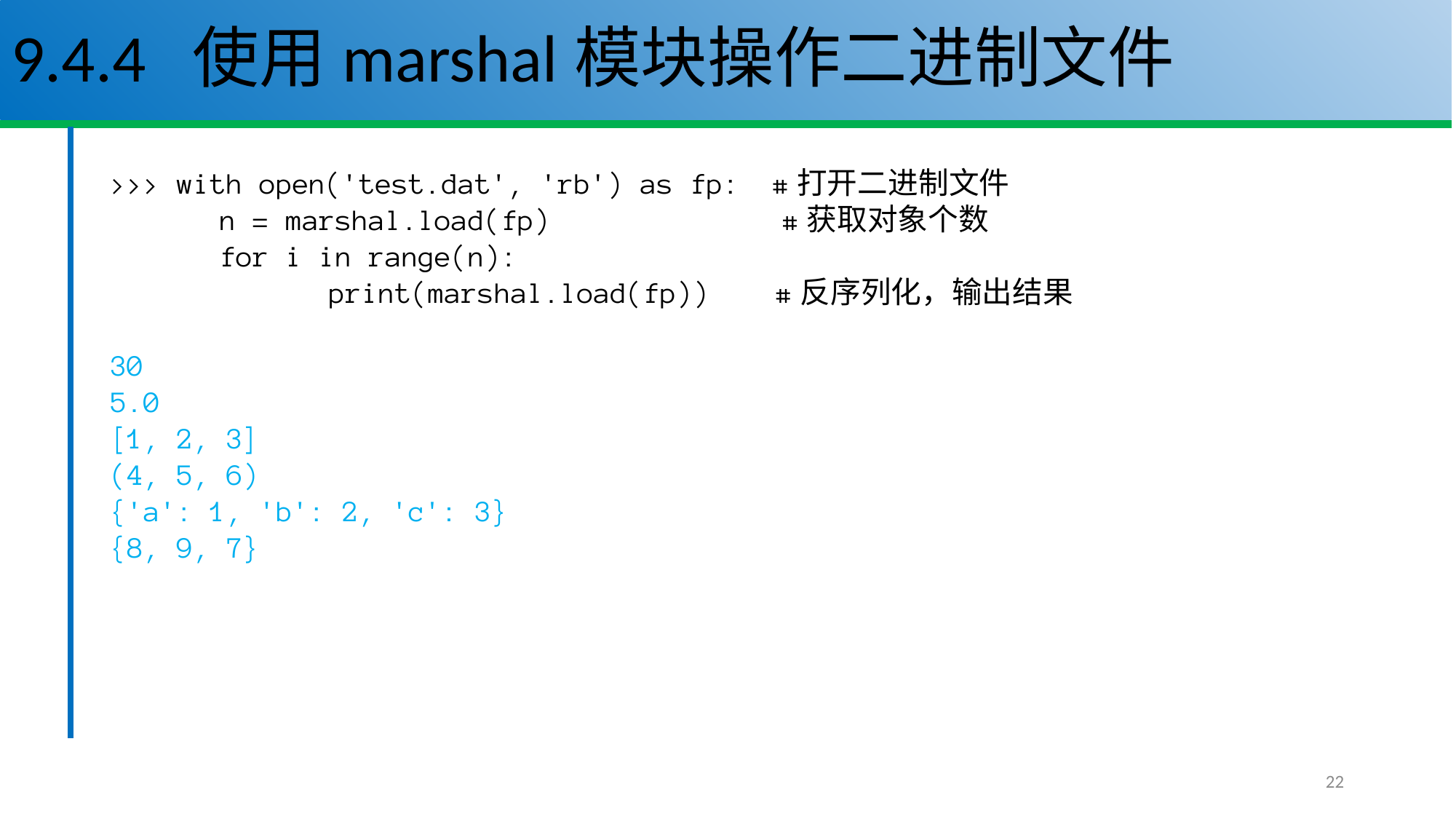

# 9.4.4  使用marshal模块操作二进制文件
>>> with open('test.dat', 'rb') as fp:  #打开二进制文件
	n = marshal.load(fp)              #获取对象个数
	for i in range(n):
		print(marshal.load(fp))    #反序列化，输出结果

30
5.0
[1, 2, 3]
(4, 5, 6)
{'a': 1, 'b': 2, 'c': 3}
{8, 9, 7}
22